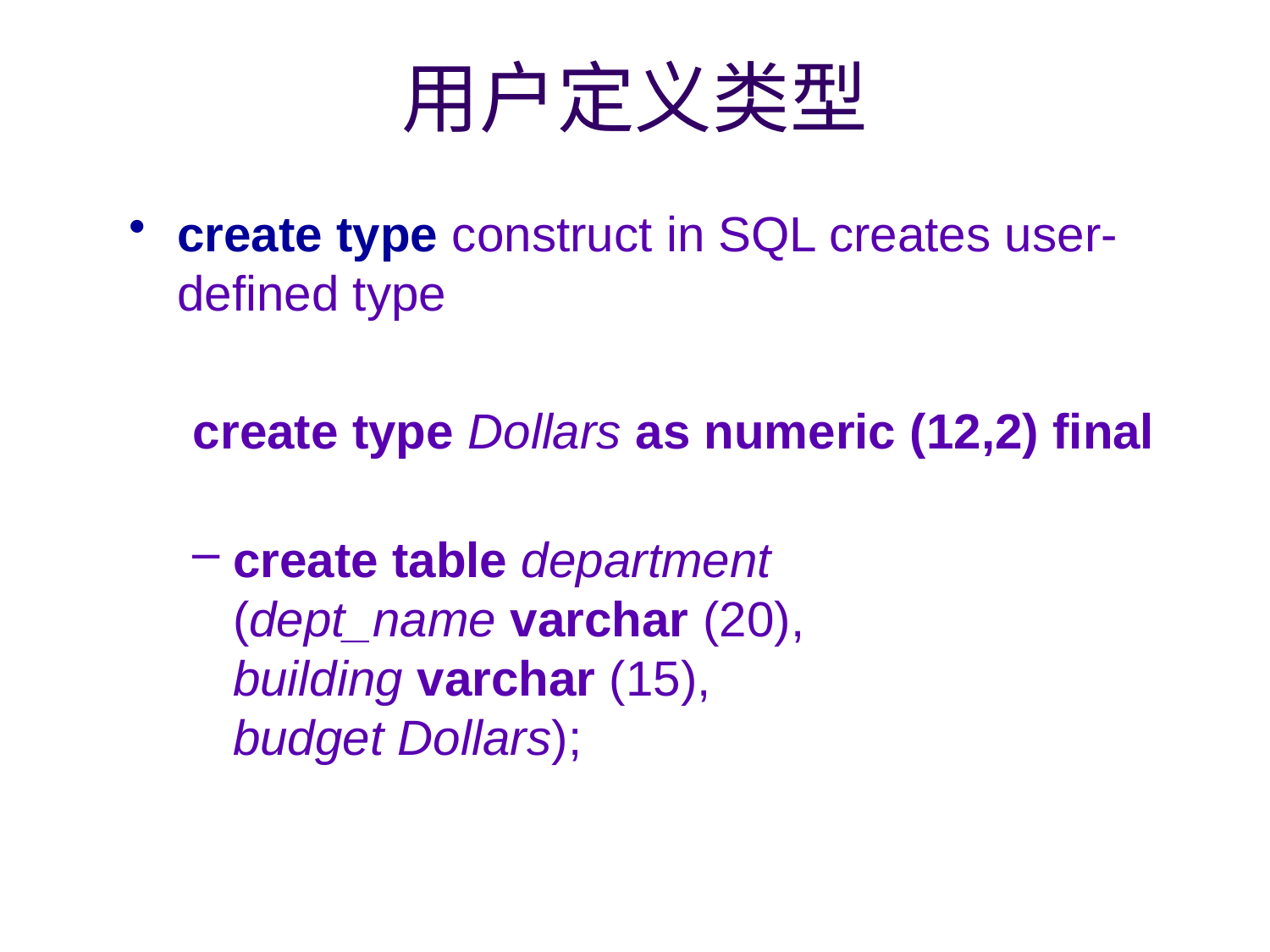

# 用户定义类型
create type construct in SQL creates user-defined type

create type Dollars as numeric (12,2) final
create table department
(dept_name varchar (20),
building varchar (15),
budget Dollars);